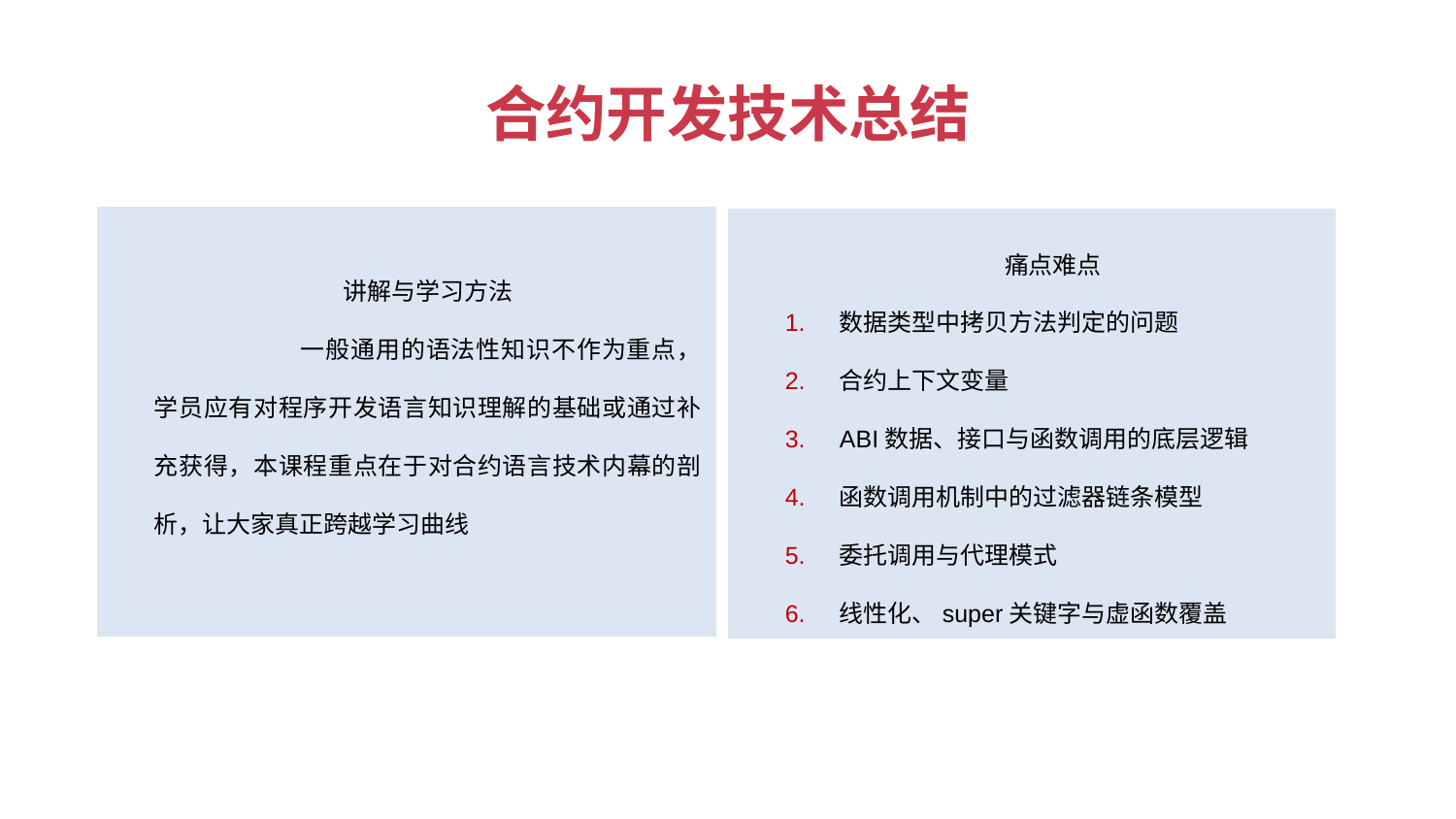

合约开发技术总结
讲解与学习方法
	一般通用的语法性知识不作为重点，学员应有对程序开发语言知识理解的基础或通过补充获得，本课程重点在于对合约语言技术内幕的剖析，让大家真正跨越学习曲线

痛点难点
数据类型中拷贝方法判定的问题
合约上下文变量
ABI数据、接口与函数调用的底层逻辑
函数调用机制中的过滤器链条模型
委托调用与代理模式
线性化、super关键字与虚函数覆盖